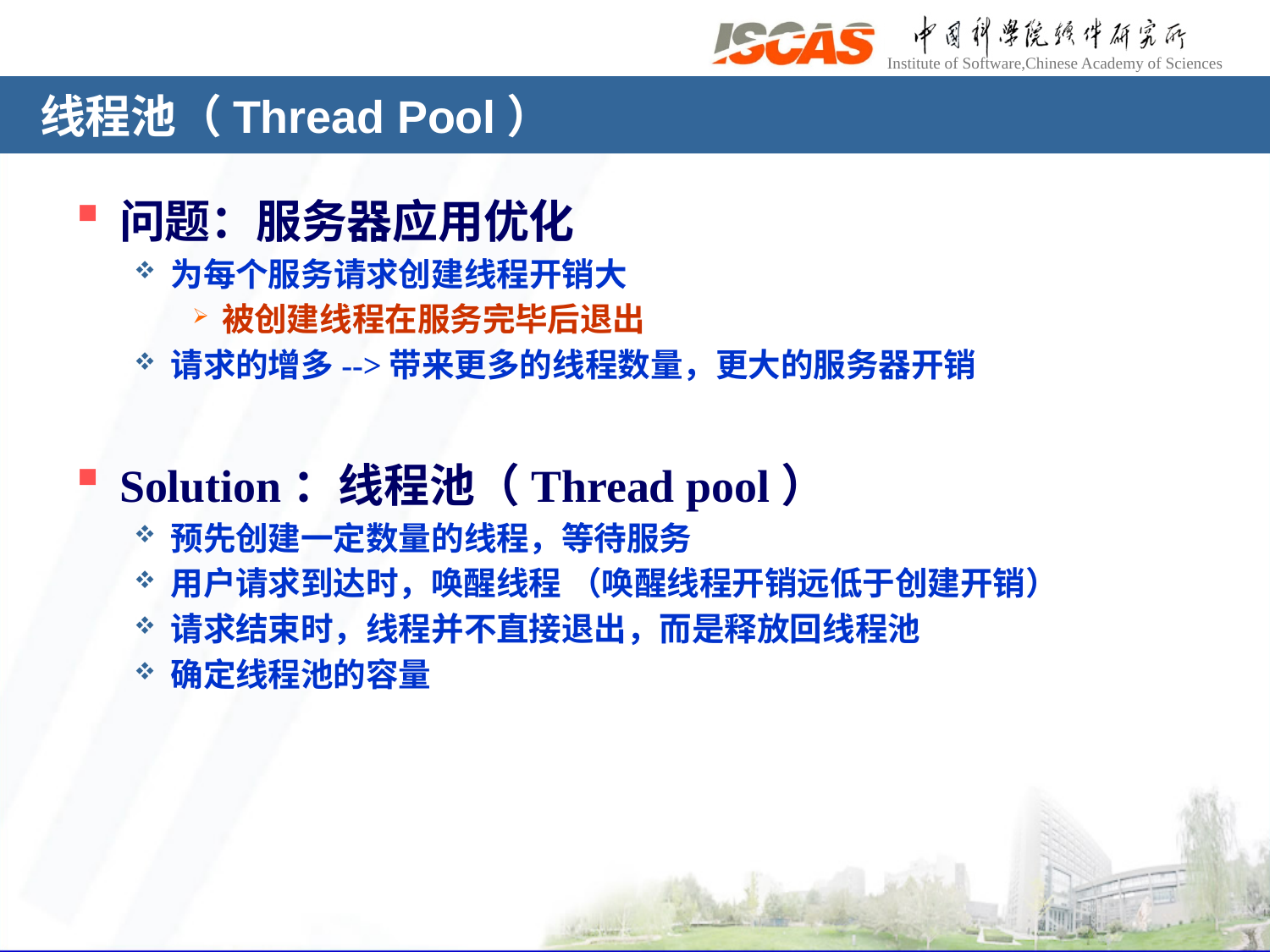

# 线程池（Thread Pool）
问题：服务器应用优化
为每个服务请求创建线程开销大
被创建线程在服务完毕后退出
请求的增多-->带来更多的线程数量，更大的服务器开销

Solution：线程池（Thread pool）
预先创建一定数量的线程，等待服务
用户请求到达时，唤醒线程 （唤醒线程开销远低于创建开销）
请求结束时，线程并不直接退出，而是释放回线程池
确定线程池的容量